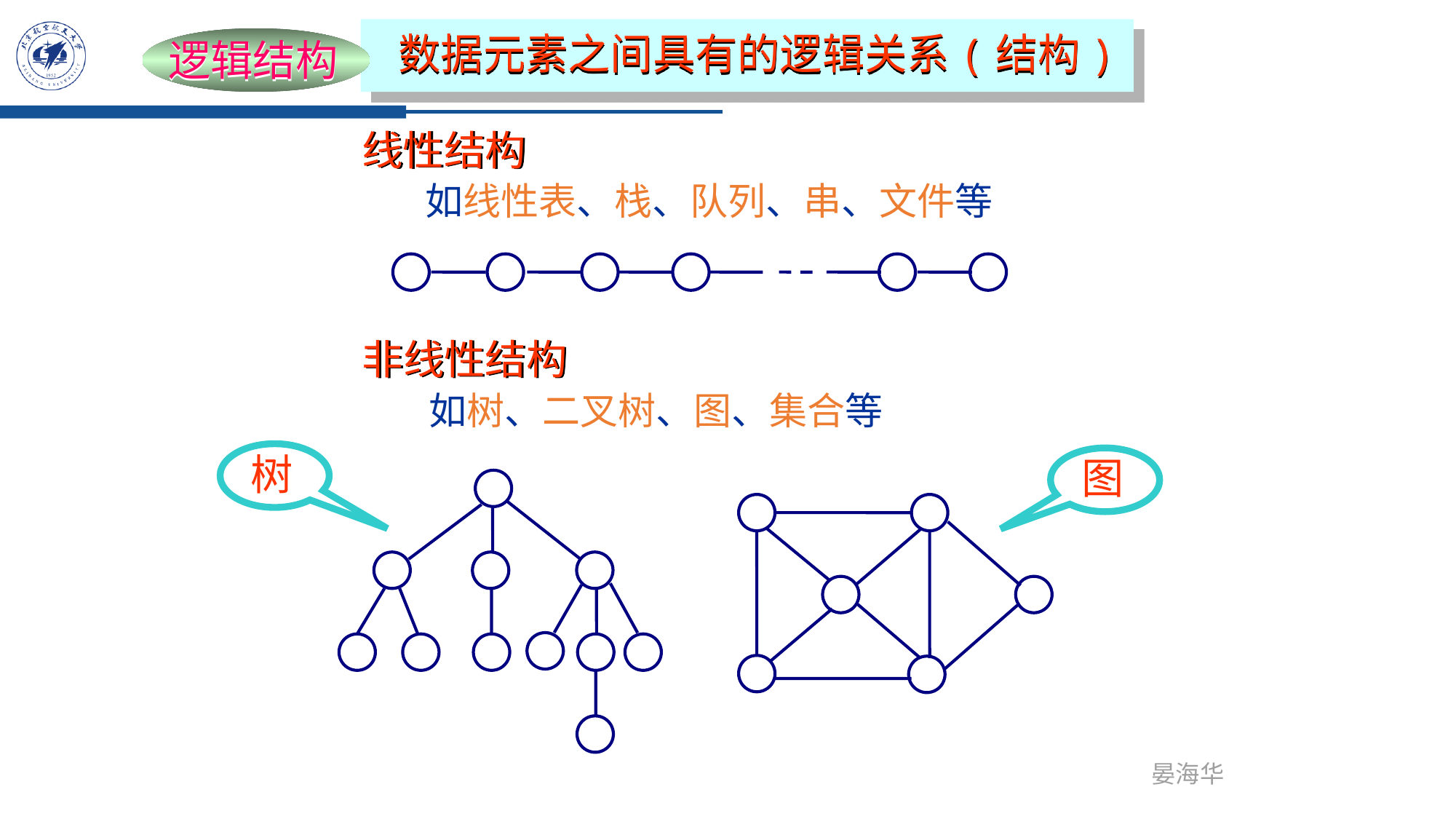

数据元素之间具有的逻辑关系(结构)

逻辑结构
线性结构
 如线性表、栈、队列、串、文件等

非线性结构
如树、二叉树、图、集合等
树

图